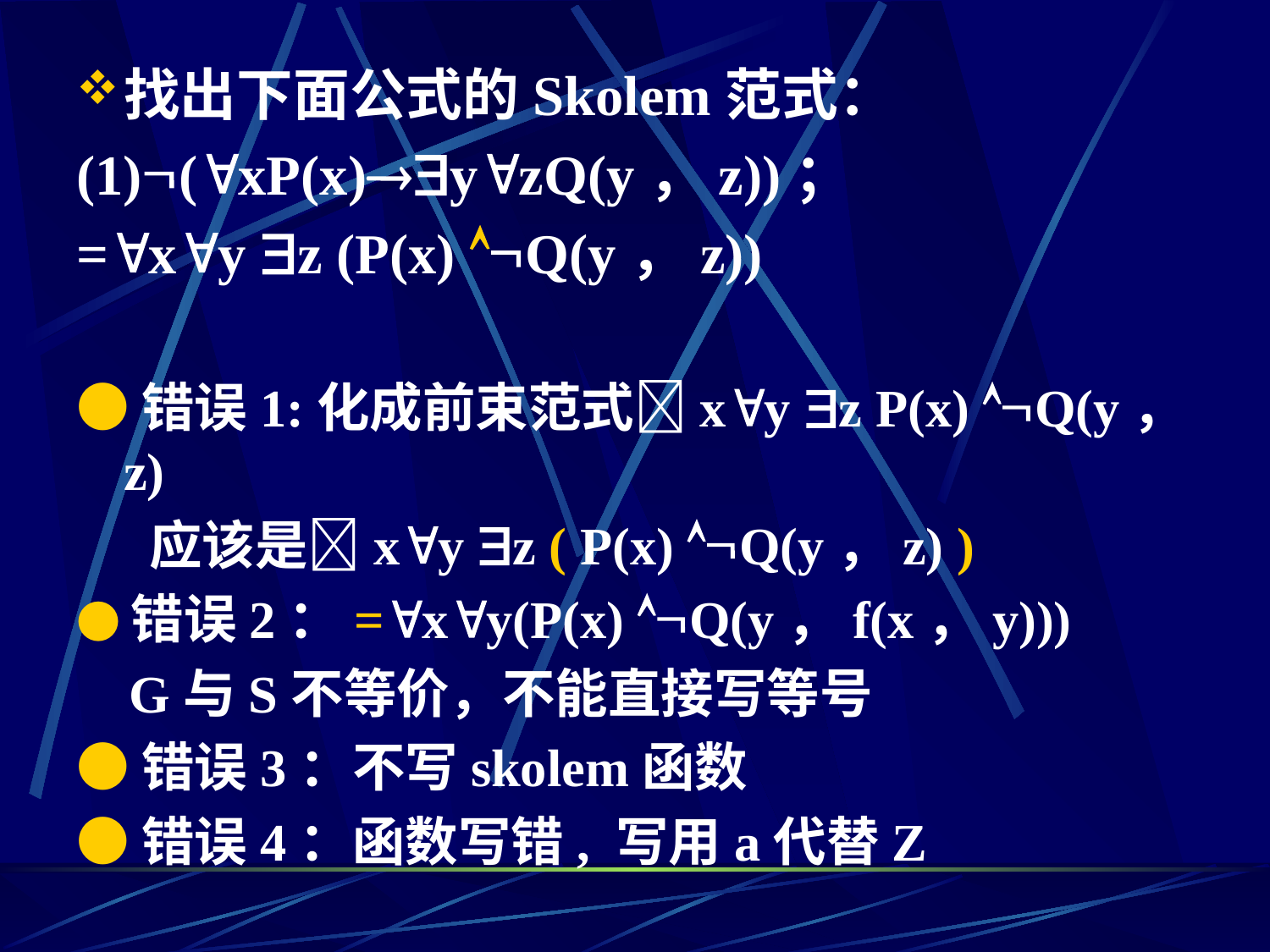

找出下面公式的Skolem范式：
(1)¬(∀xP(x)→∃y∀zQ(y，z))；
=∀x∀y ∃z (P(x) ∧¬Q(y，z))

●错误1:化成前束范式∀x∀y ∃z P(x) ∧¬Q(y，z)
     应该是∀x∀y ∃z ( P(x) ∧¬Q(y，z) )
●错误2：=∀x∀y(P(x) ∧¬Q(y，f(x，y)))
    G与S不等价，不能直接写等号
●错误3：不写skolem函数
●错误4：函数写错, 写用a代替Z